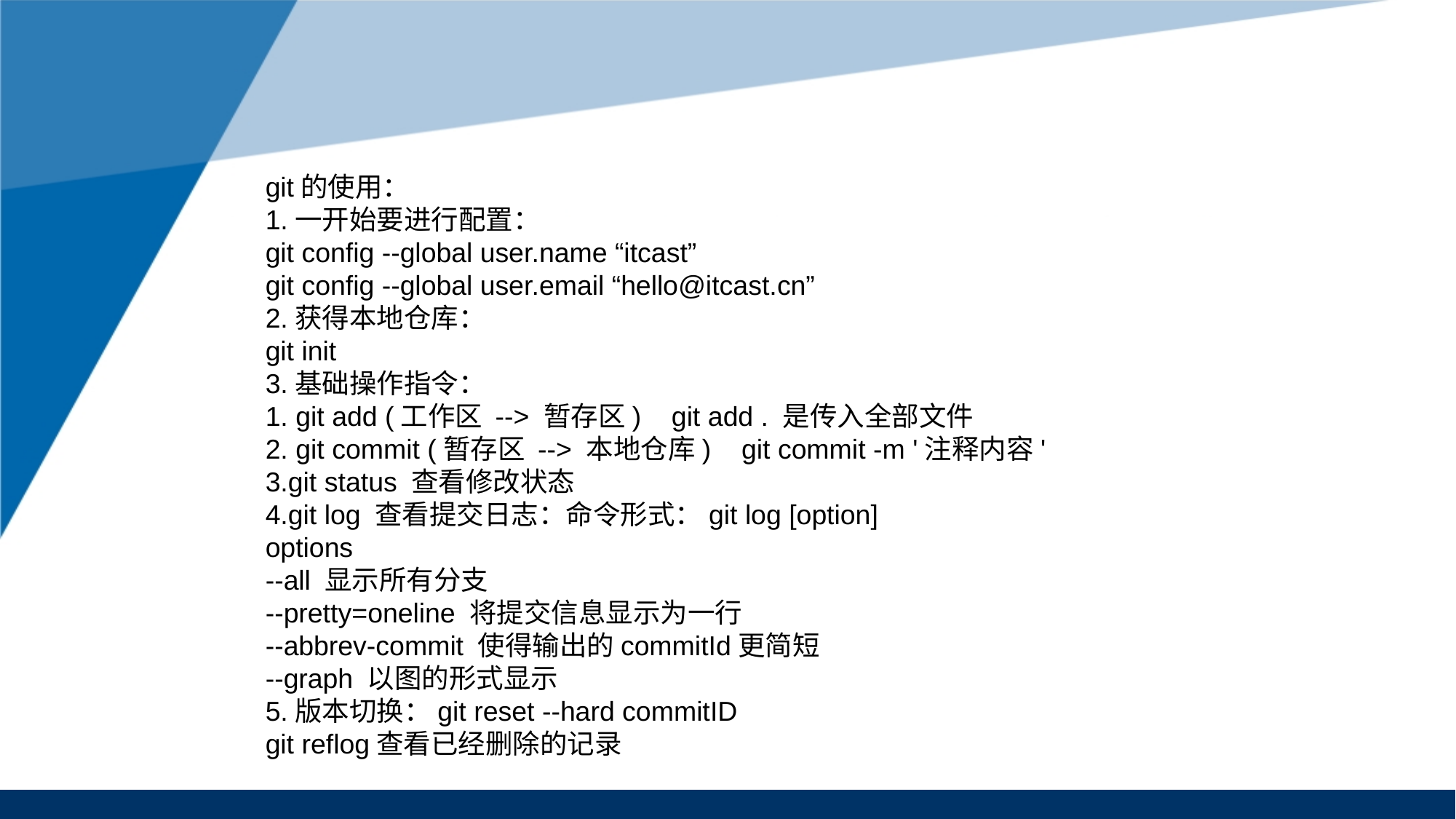

git的使用：
1.一开始要进行配置：
git config --global user.name “itcast”
git config --global user.email “hello@itcast.cn”
2.获得本地仓库：
git init
3.基础操作指令：
1. git add (工作区 --> 暂存区)    git add . 是传入全部文件
2. git commit (暂存区 --> 本地仓库)    git commit -m '注释内容'
3.git status 查看修改状态
4.git log 查看提交日志：命令形式：git log [option]
options
--all 显示所有分支
--pretty=oneline 将提交信息显示为一行
--abbrev-commit 使得输出的commitId更简短
--graph 以图的形式显示
5.版本切换：git reset --hard commitID
git reflog查看已经删除的记录